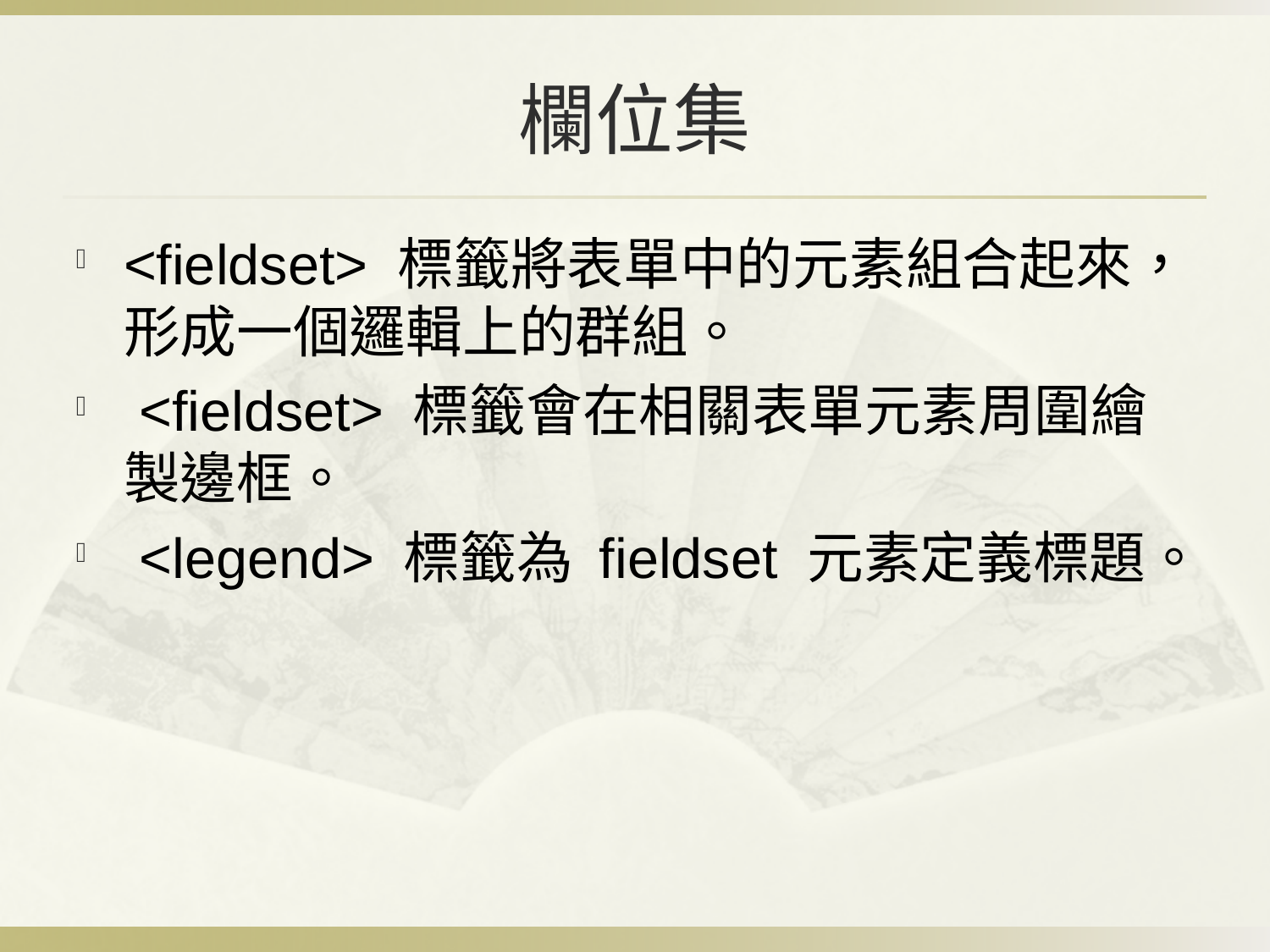

# 欄位集
<fieldset> 標籤將表單中的元素組合起來，形成一個邏輯上的群組。
 <fieldset> 標籤會在相關表單元素周圍繪製邊框。
 <legend> 標籤為 fieldset 元素定義標題。